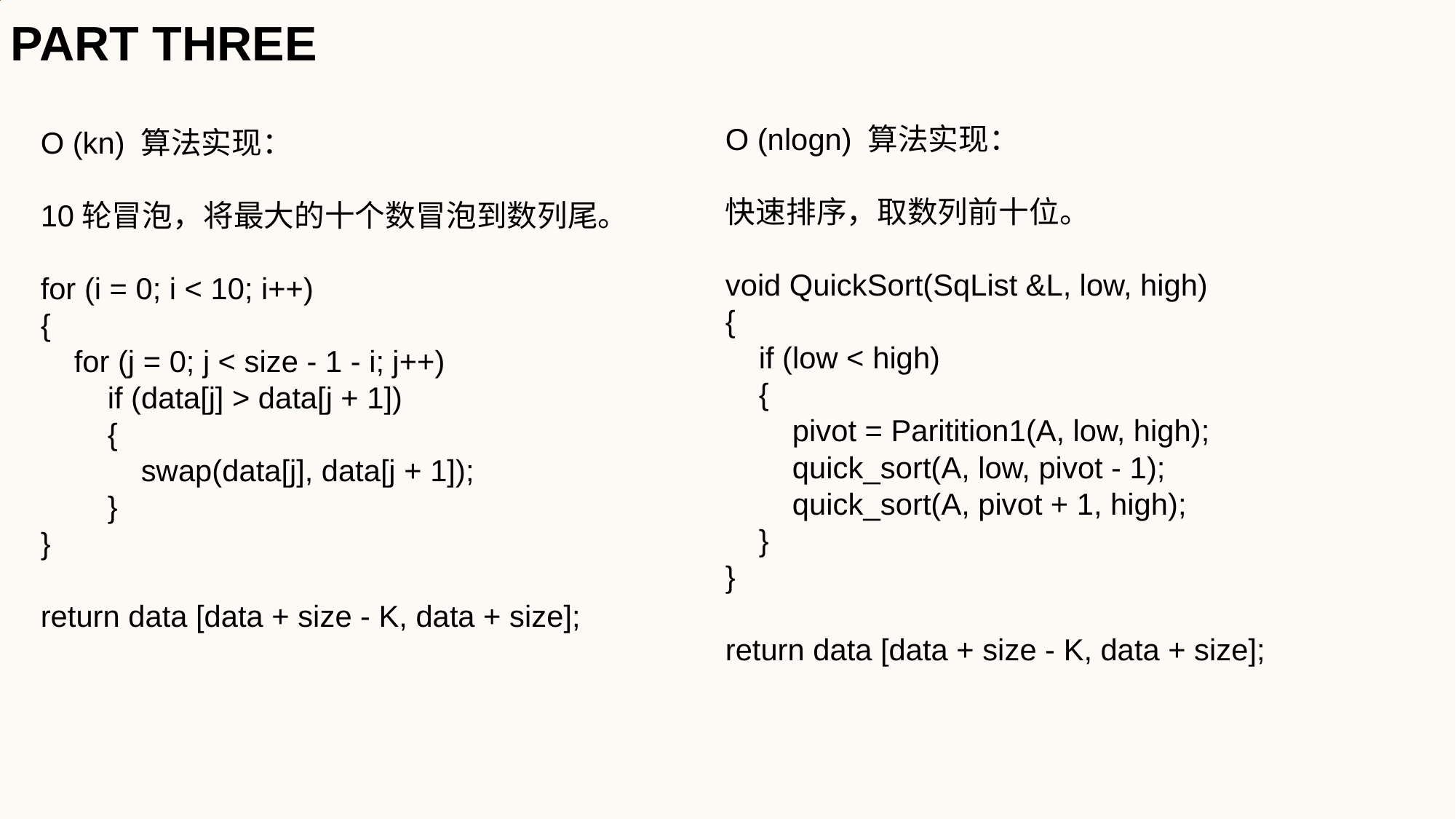

PART THREE
O (nlogn) 算法实现：

快速排序，取数列前十位。

void QuickSort(SqList &L, low, high)
{
    if (low < high)
    {
        pivot = Paritition1(A, low, high);
        quick_sort(A, low, pivot - 1);
        quick_sort(A, pivot + 1, high);
    }
}

return data [data + size - K, data + size];
O (kn) 算法实现：

10轮冒泡，将最大的十个数冒泡到数列尾。

for (i = 0; i < 10; i++)
{
    for (j = 0; j < size - 1 - i; j++)
        if (data[j] > data[j + 1])
        {
            swap(data[j], data[j + 1]);
        }
}

return data [data + size - K, data + size];